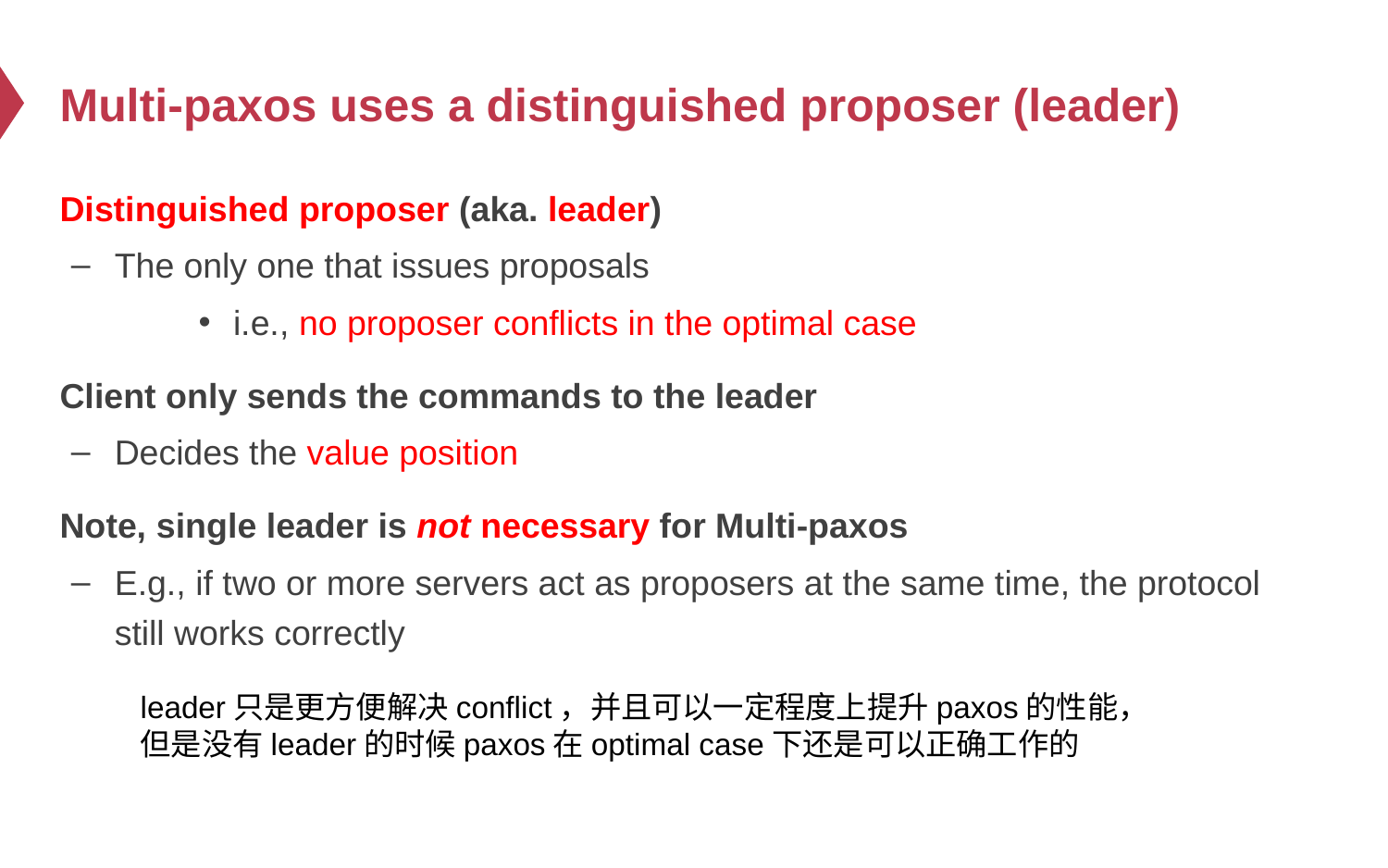

# Multi-paxos uses a distinguished proposer (leader)
Distinguished proposer (aka. leader)
The only one that issues proposals
i.e., no proposer conflicts in the optimal case
Client only sends the commands to the leader
Decides the value position
Note, single leader is not necessary for Multi-paxos
E.g., if two or more servers act as proposers at the same time, the protocol still works correctly

leader只是更方便解决conflict，并且可以一定程度上提升paxos的性能，但是没有leader的时候paxos在optimal case下还是可以正确工作的
31